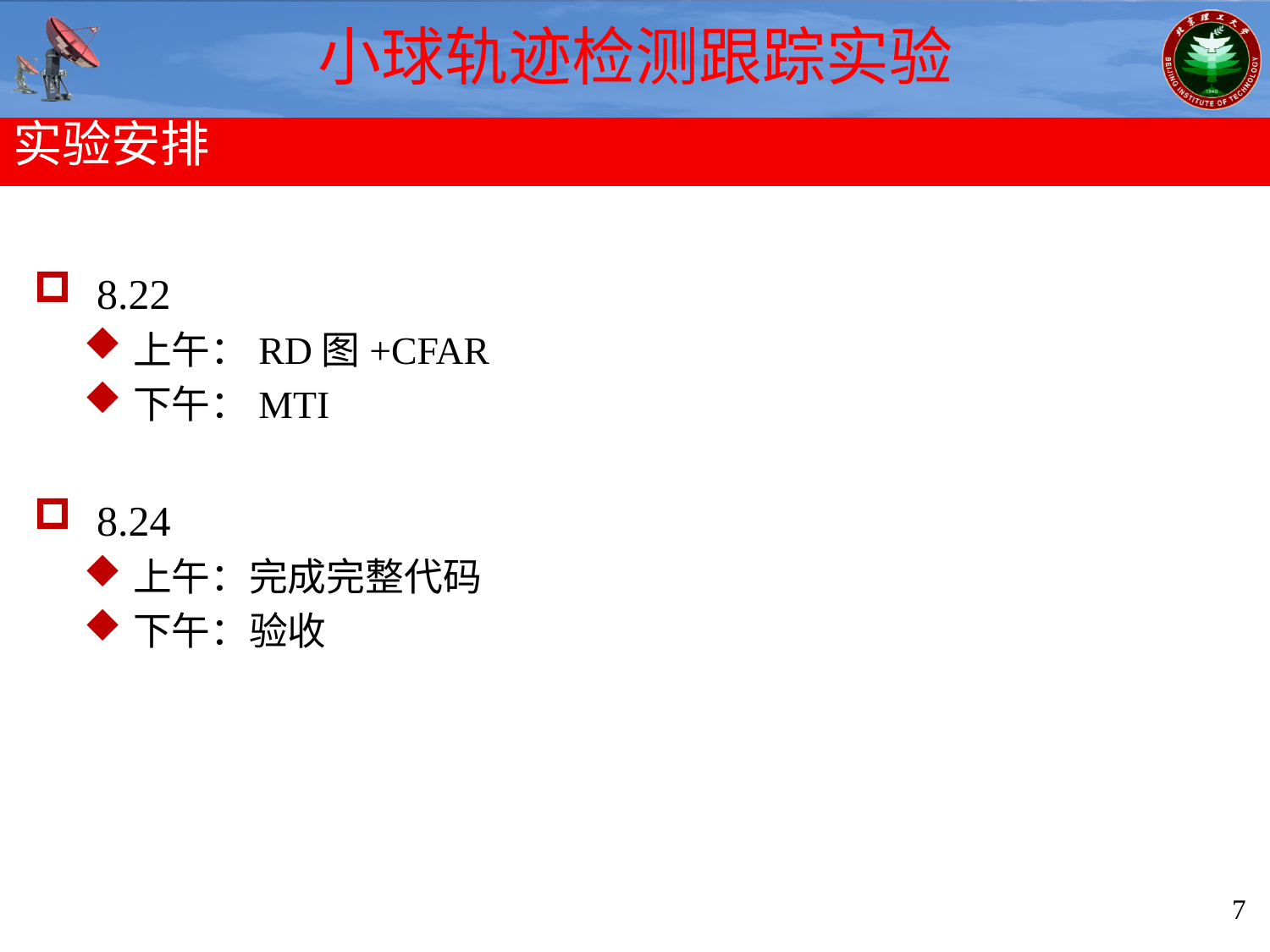

# 小球轨迹检测跟踪实验
实验安排

8.22
上午：RD图+CFAR
下午：MTI

8.24
上午：完成完整代码
下午：验收

7